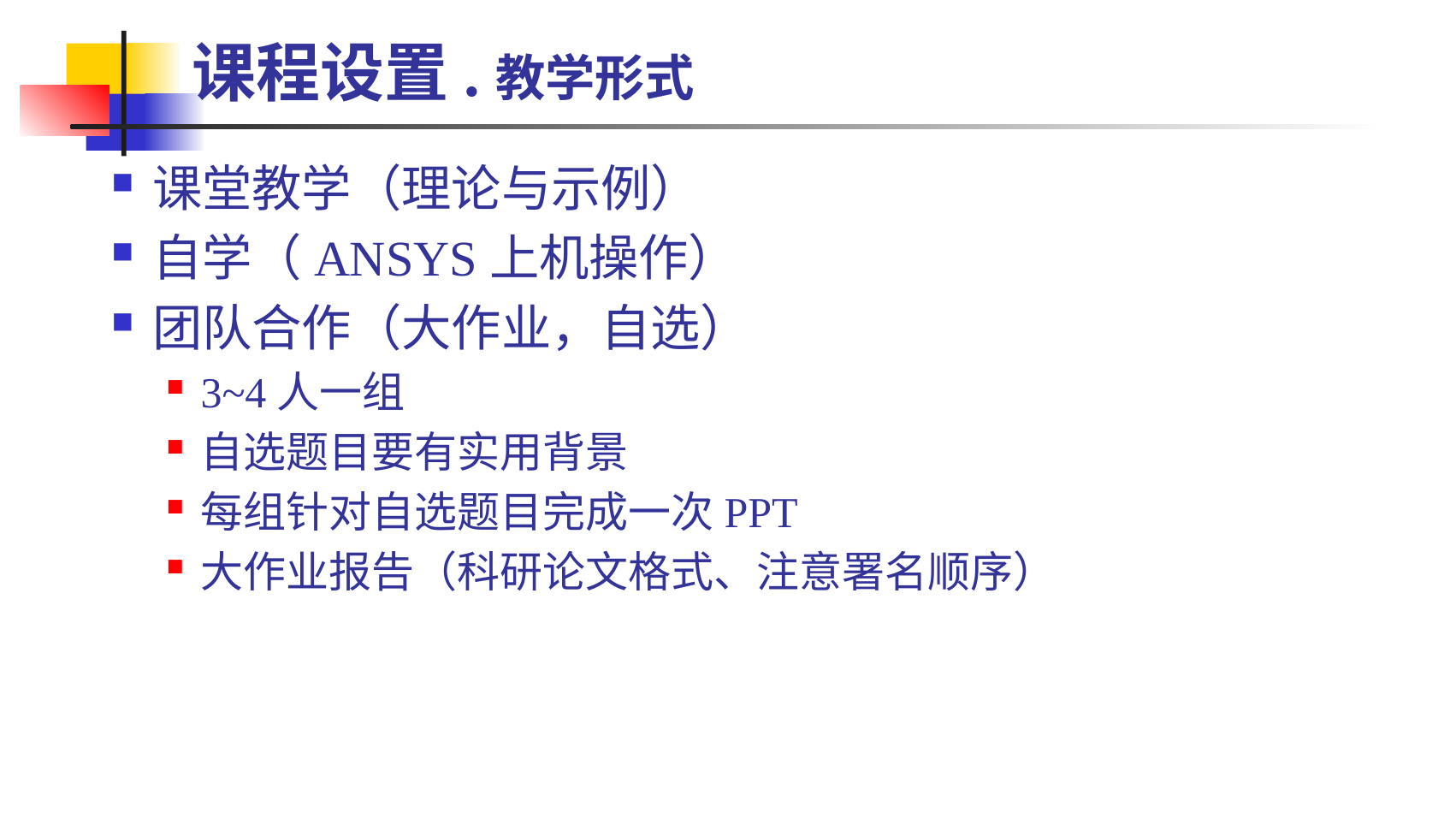

# 课程设置.教学形式
课堂教学（理论与示例）
自学（ANSYS上机操作）
团队合作（大作业，自选）
3~4人一组
自选题目要有实用背景
每组针对自选题目完成一次PPT
大作业报告（科研论文格式、注意署名顺序）